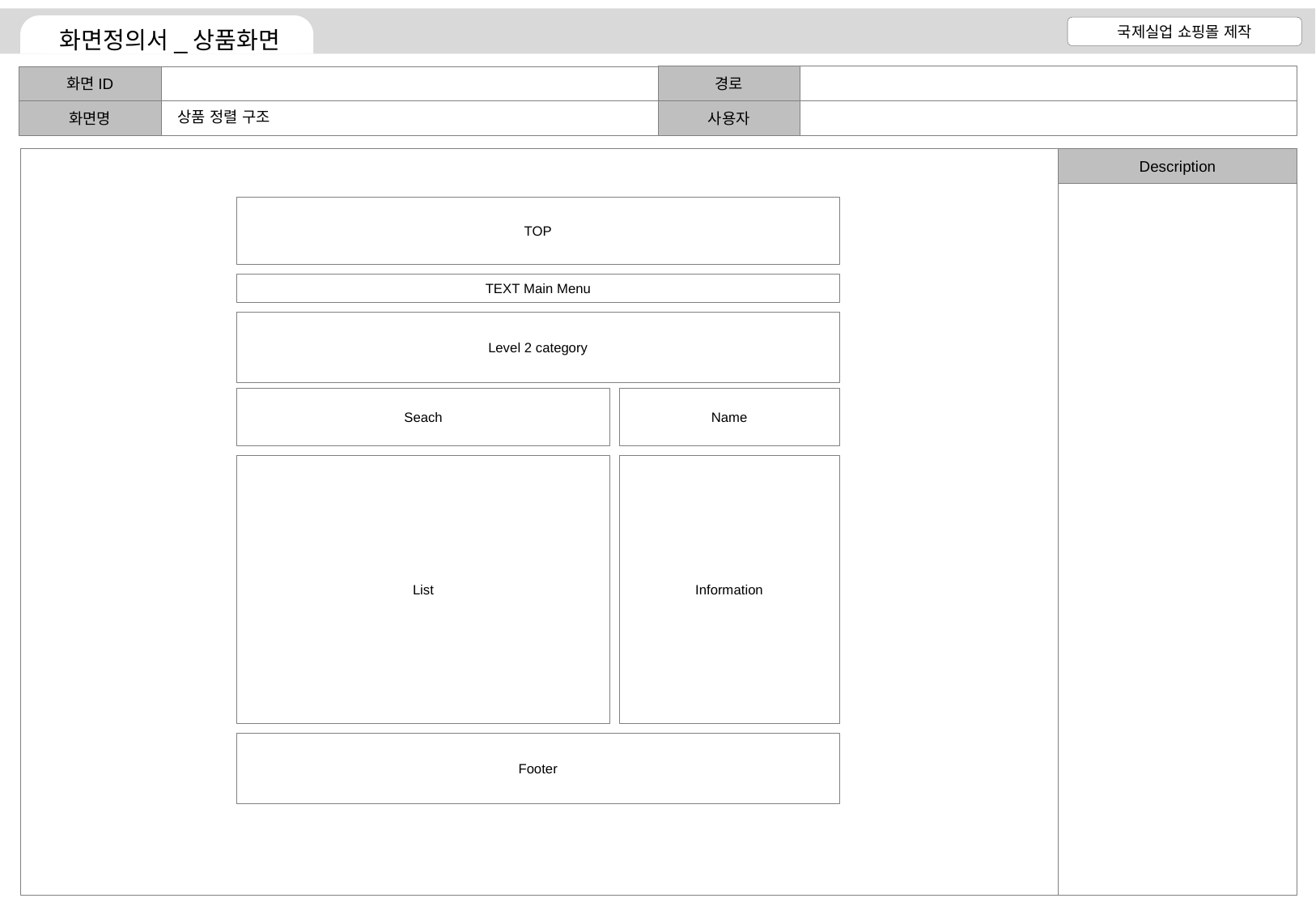

상품 정렬 구조
TOP
TEXT Main Menu
Level 2 category
Seach
Name
List
Information
Footer